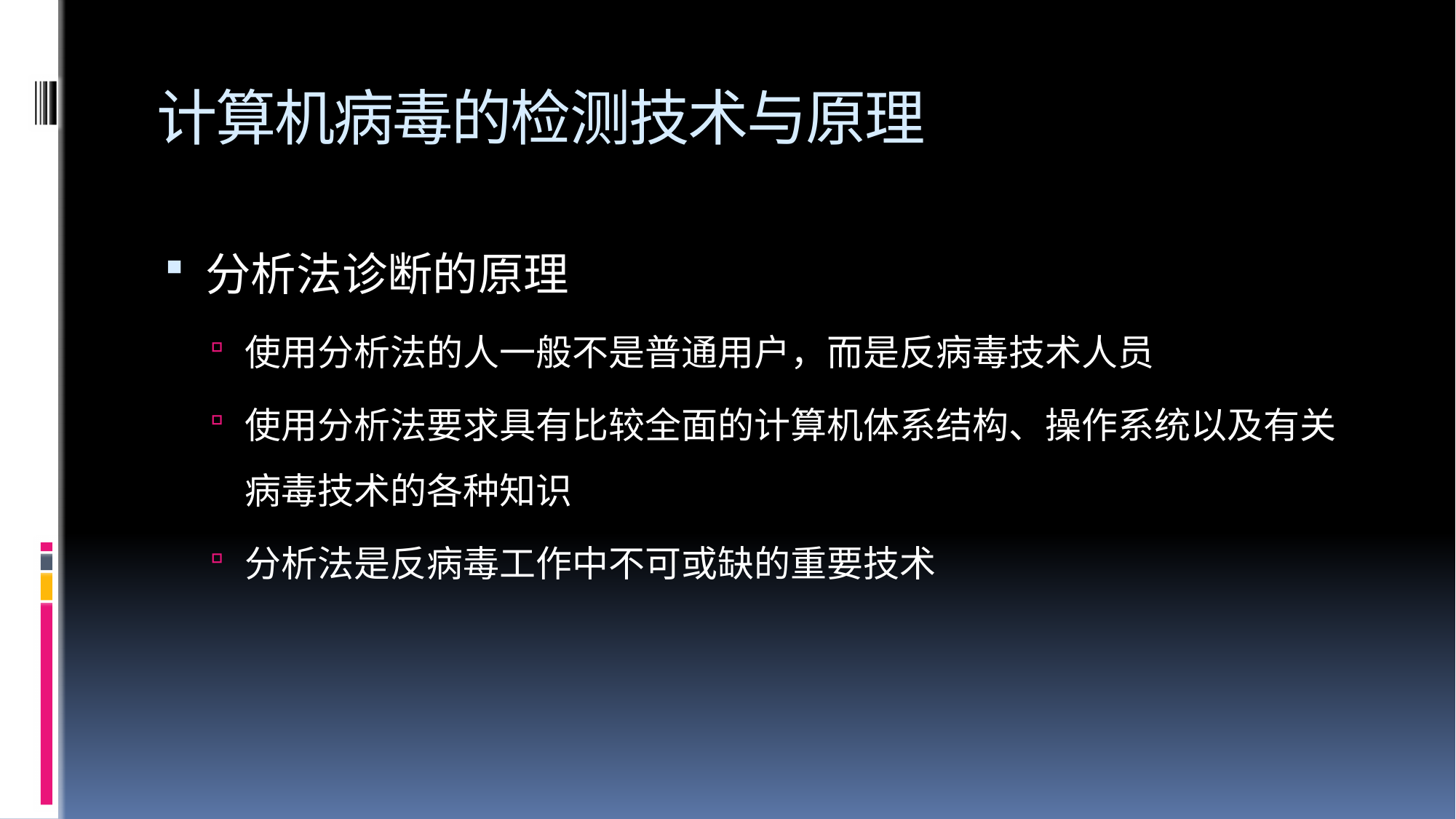

# 计算机病毒的检测技术与原理
分析法诊断的原理
使用分析法的人一般不是普通用户，而是反病毒技术人员
使用分析法要求具有比较全面的计算机体系结构、操作系统以及有关病毒技术的各种知识
分析法是反病毒工作中不可或缺的重要技术